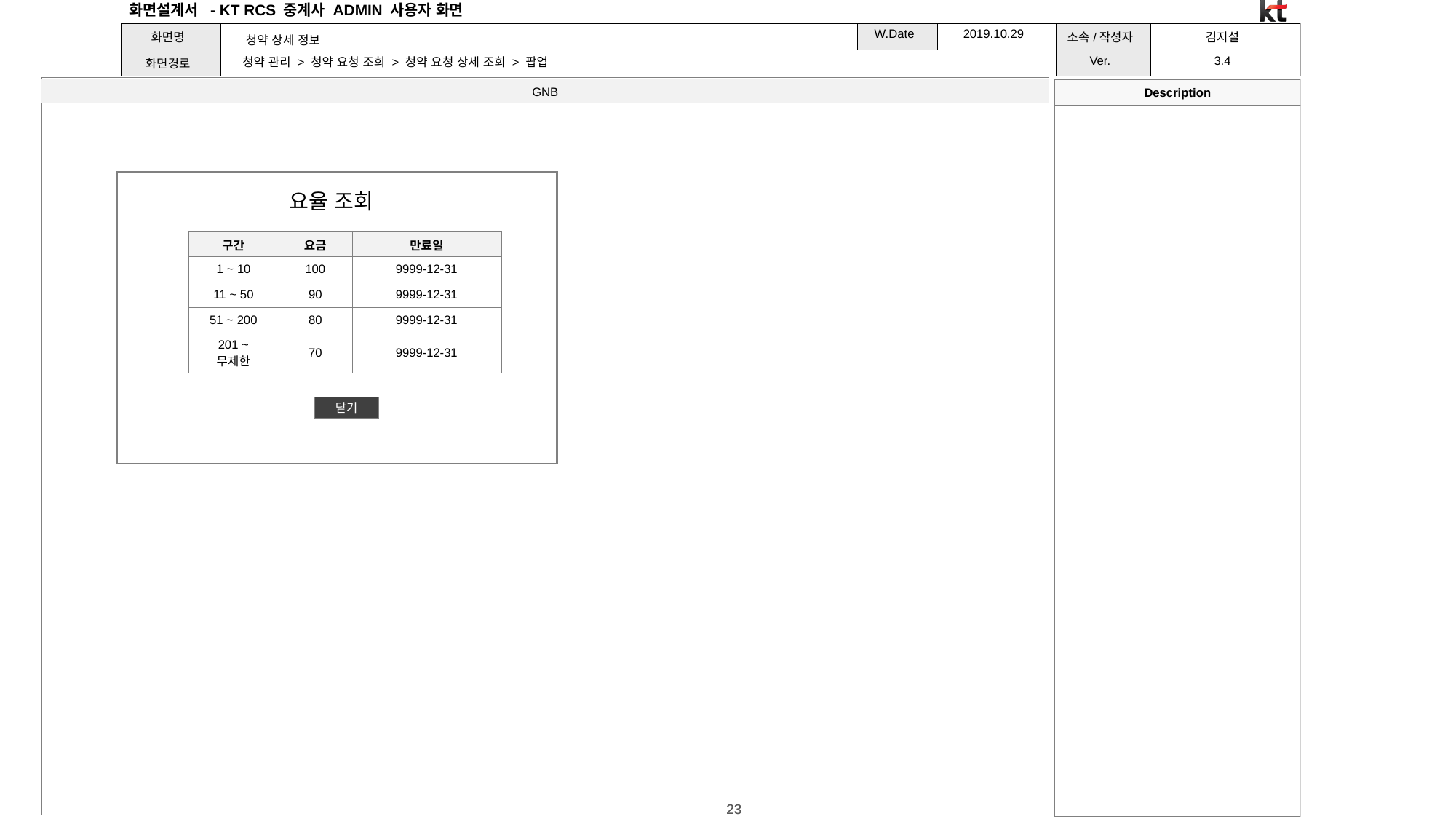

청약 상세 정보
청약 관리 > 청약 요청 조회 > 청약 요청 상세 조회 > 팝업

요율 조회
| 구간 | 요금 | 만료일 |
| --- | --- | --- |
| 1 ~ 10 | 100 | 9999-12-31 |
| 11 ~ 50 | 90 | 9999-12-31 |
| 51 ~ 200 | 80 | 9999-12-31 |
| 201 ~ 무제한 | 70 | 9999-12-31 |
닫기